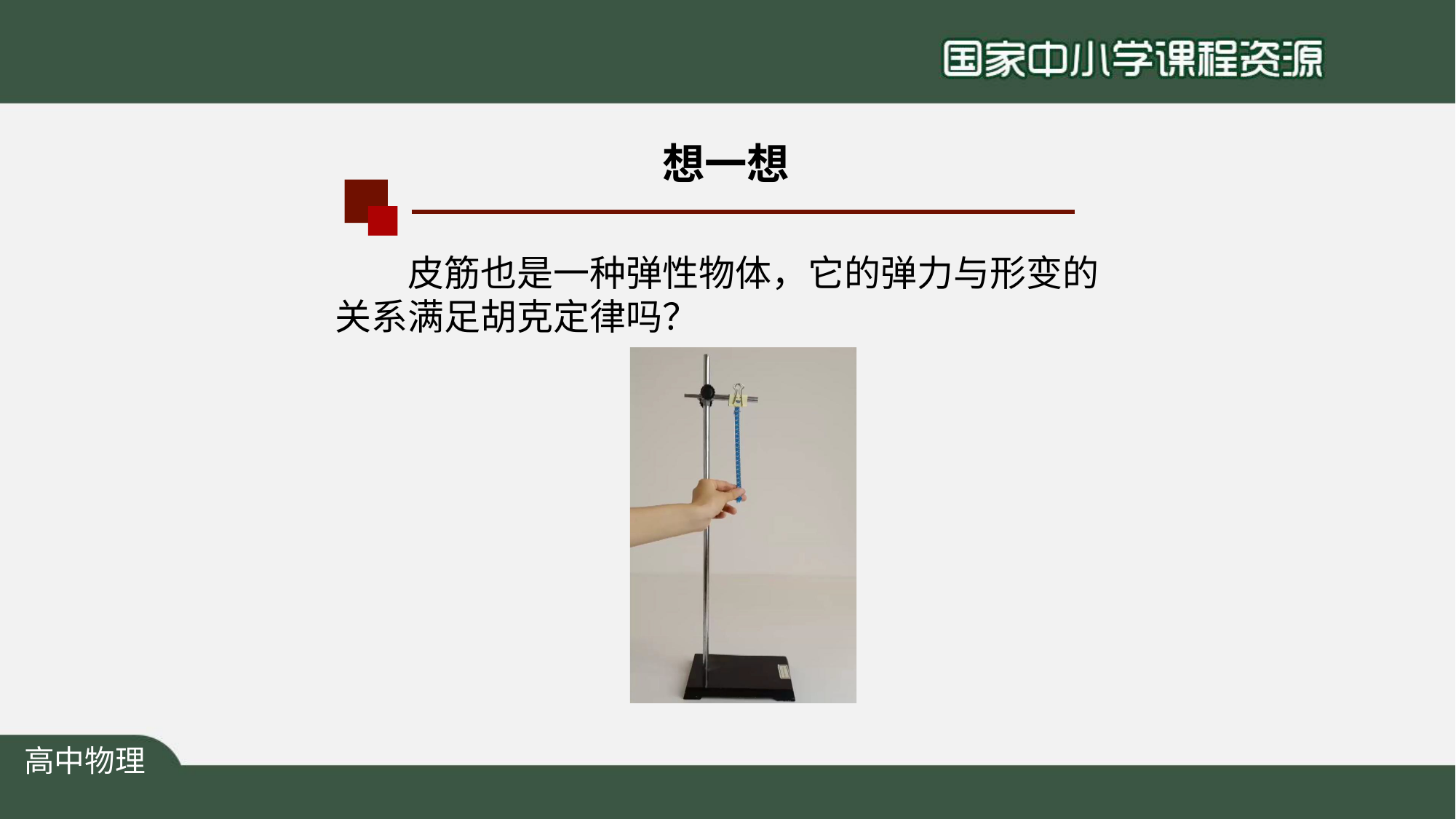

想一想

# 皮筋也是一种弹性物体，它的弹力与形变的 关系满足胡克定律吗？

高中物理